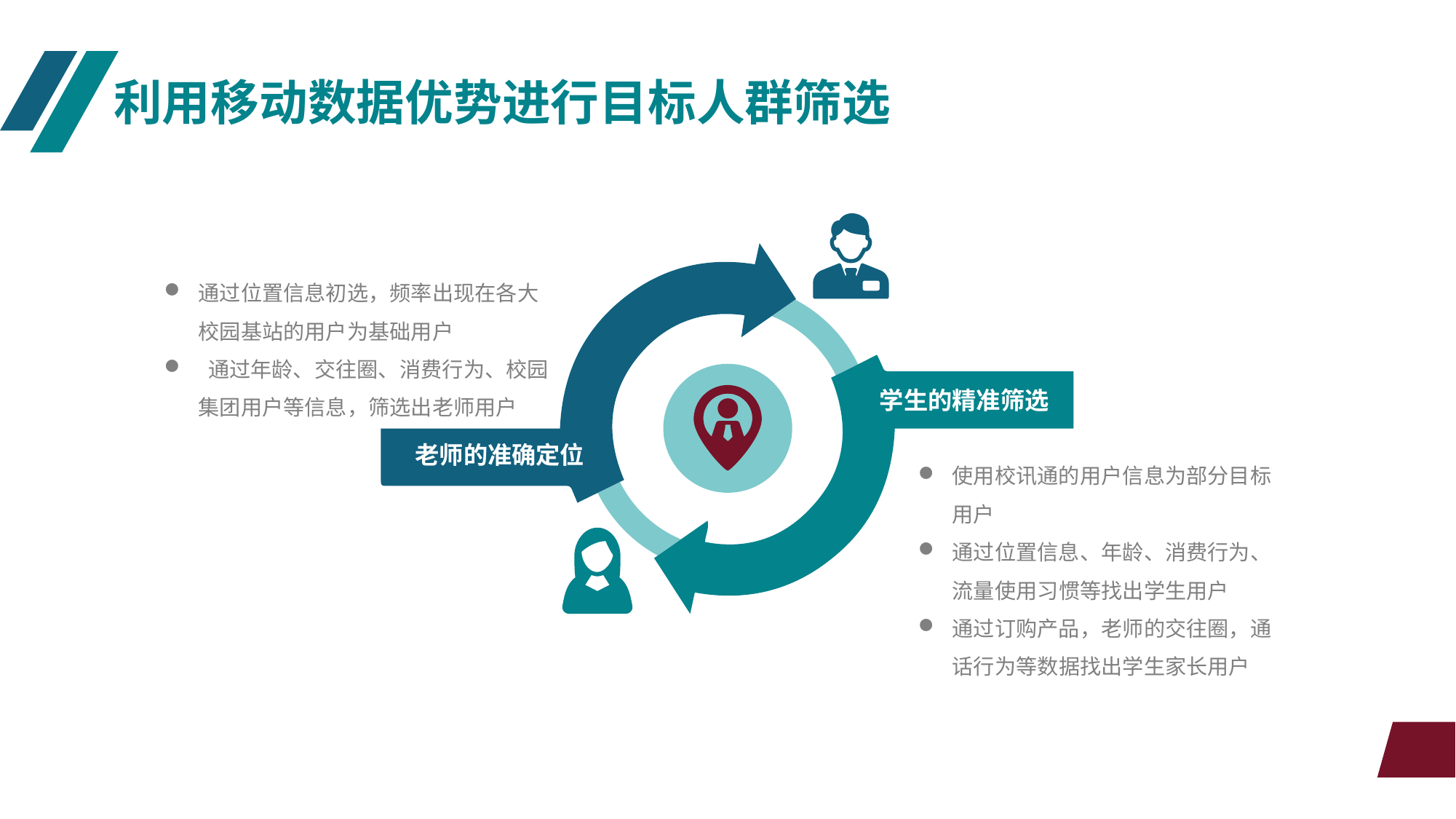

利用移动数据优势进行目标人群筛选

通过位置信息初选，频率出现在各大校园基站的用户为基础用户
 通过年龄、交往圈、消费行为、校园集团用户等信息，筛选出老师用户

学生的精准筛选

老师的准确定位
使用校讯通的用户信息为部分目标用户
通过位置信息、年龄、消费行为、流量使用习惯等找出学生用户
通过订购产品，老师的交往圈，通话行为等数据找出学生家长用户

15